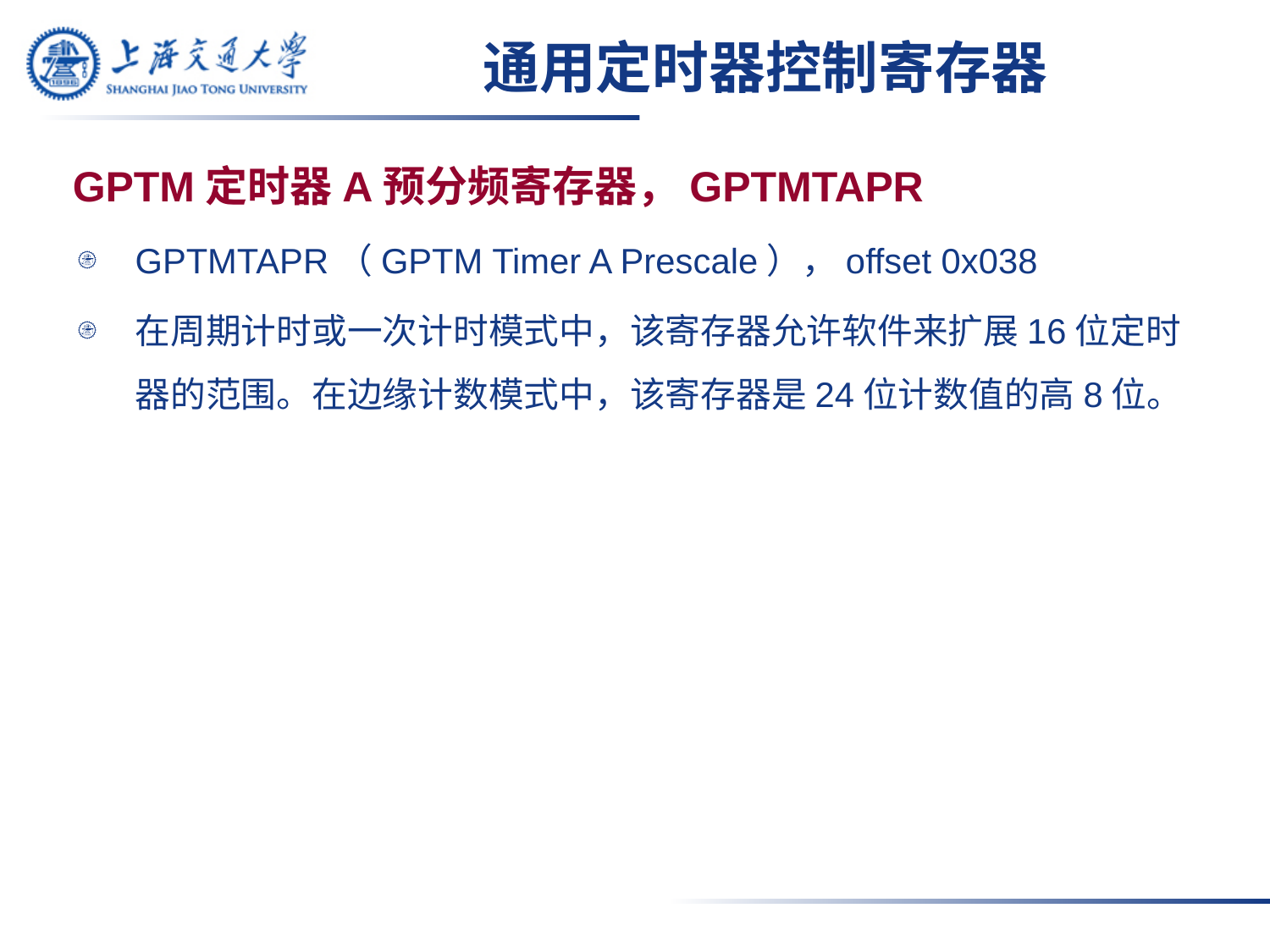

# 通用定时器控制寄存器
GPTM定时器A预分频寄存器，GPTMTAPR
GPTMTAPR（GPTM Timer A Prescale），offset 0x038
在周期计时或一次计时模式中，该寄存器允许软件来扩展16位定时器的范围。在边缘计数模式中，该寄存器是24位计数值的高8位。